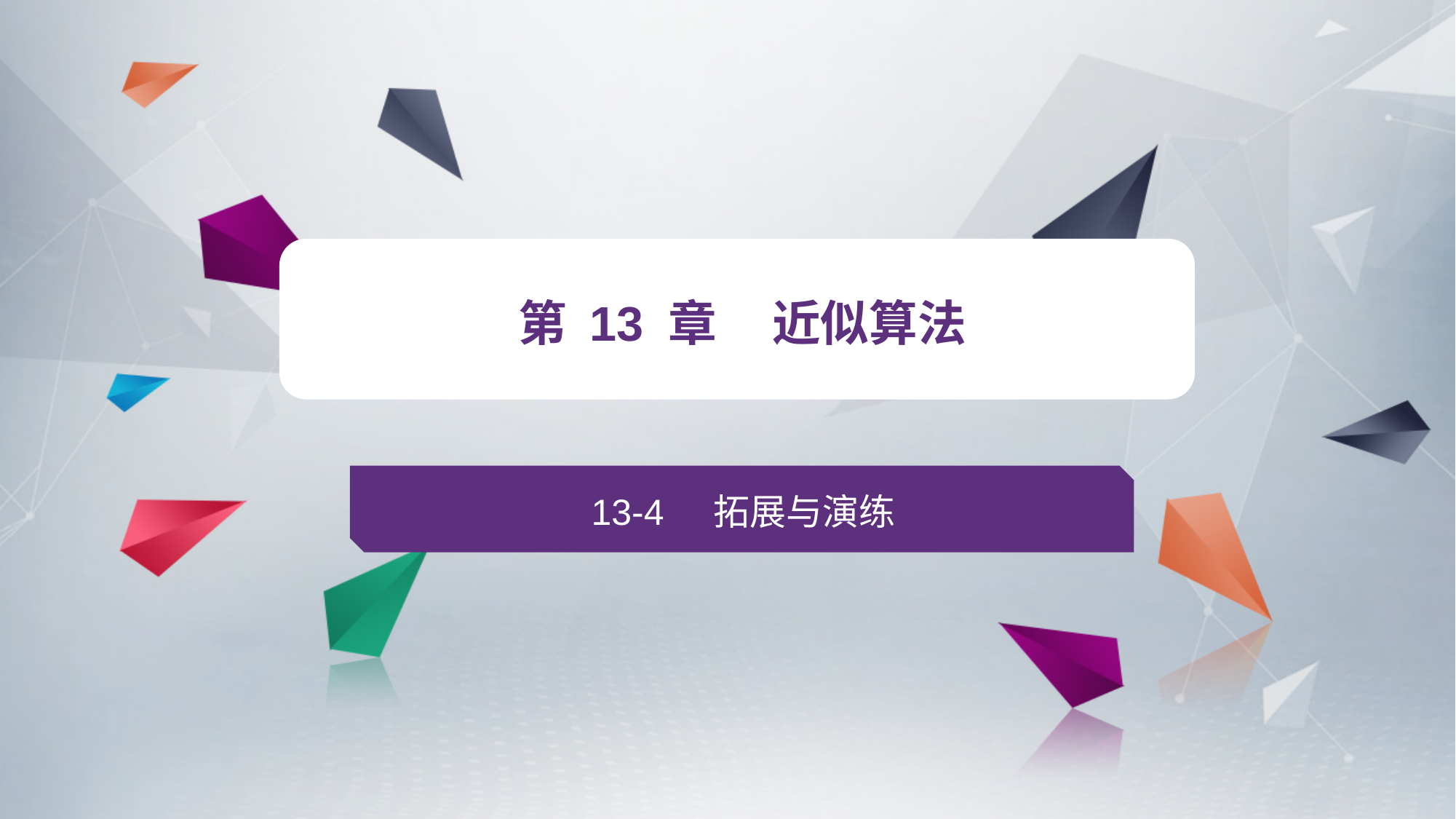

v
第 13 章     近似算法

13-4    拓展与演练